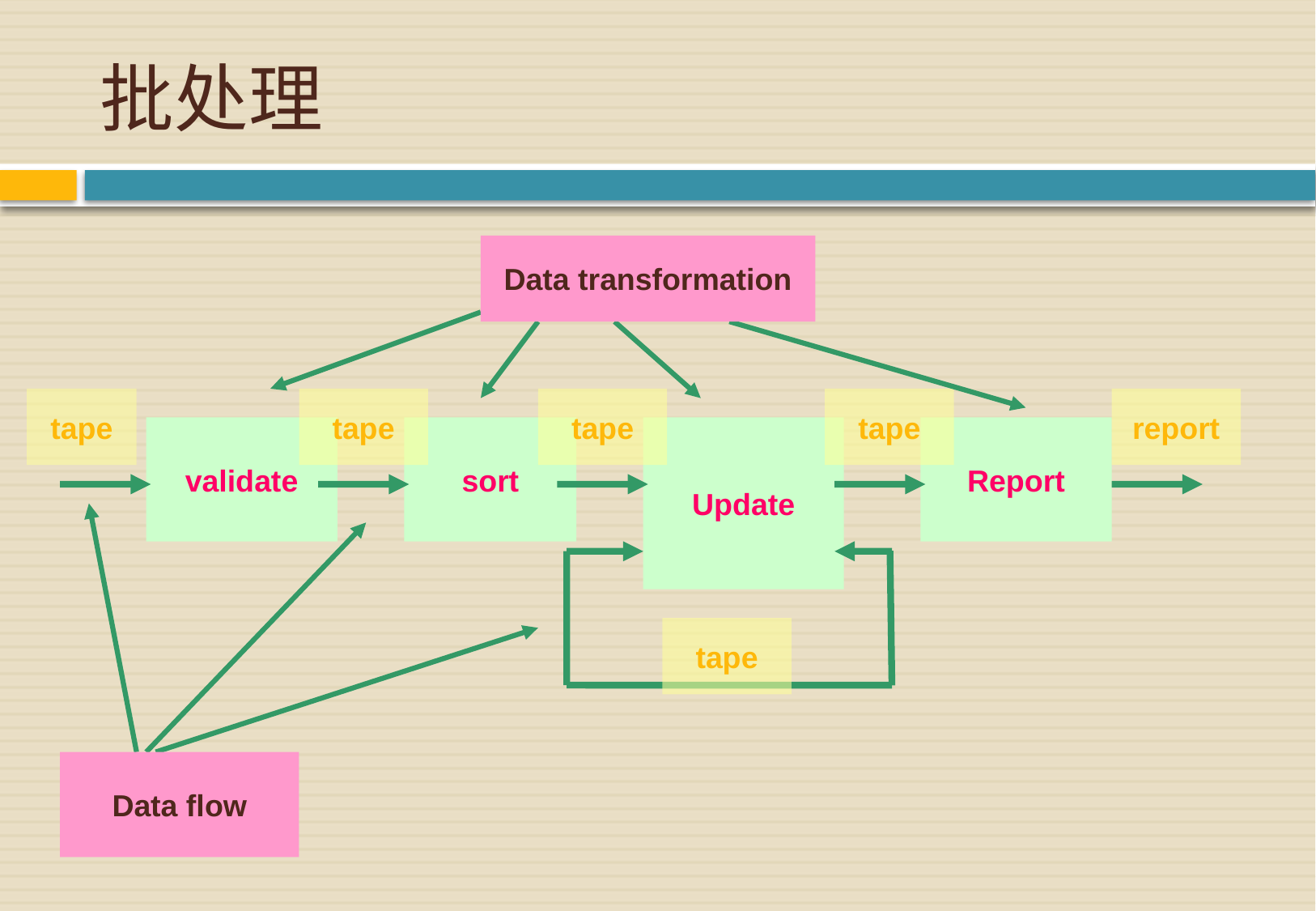

# 批处理
Data transformation

tape
tape
tape
tape
report
validate
sort
Update
Report

tape

Data flow